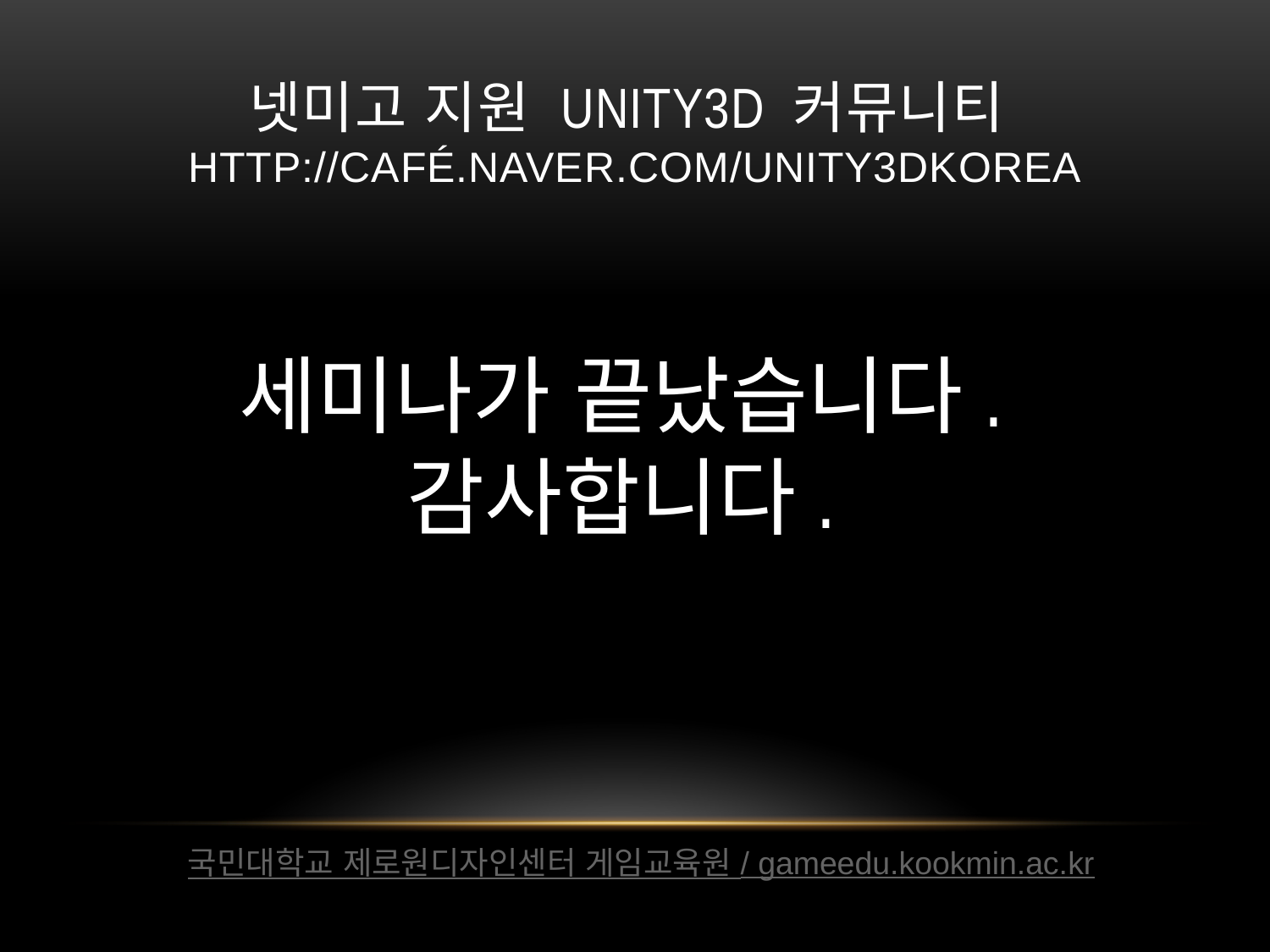

넷미고 지원 Unity3D 커뮤니티
http://Café.naver.com/unity3dkorea
세미나가 끝났습니다.
감사합니다.
국민대학교 제로원디자인센터 게임교육원 / gameedu.kookmin.ac.kr